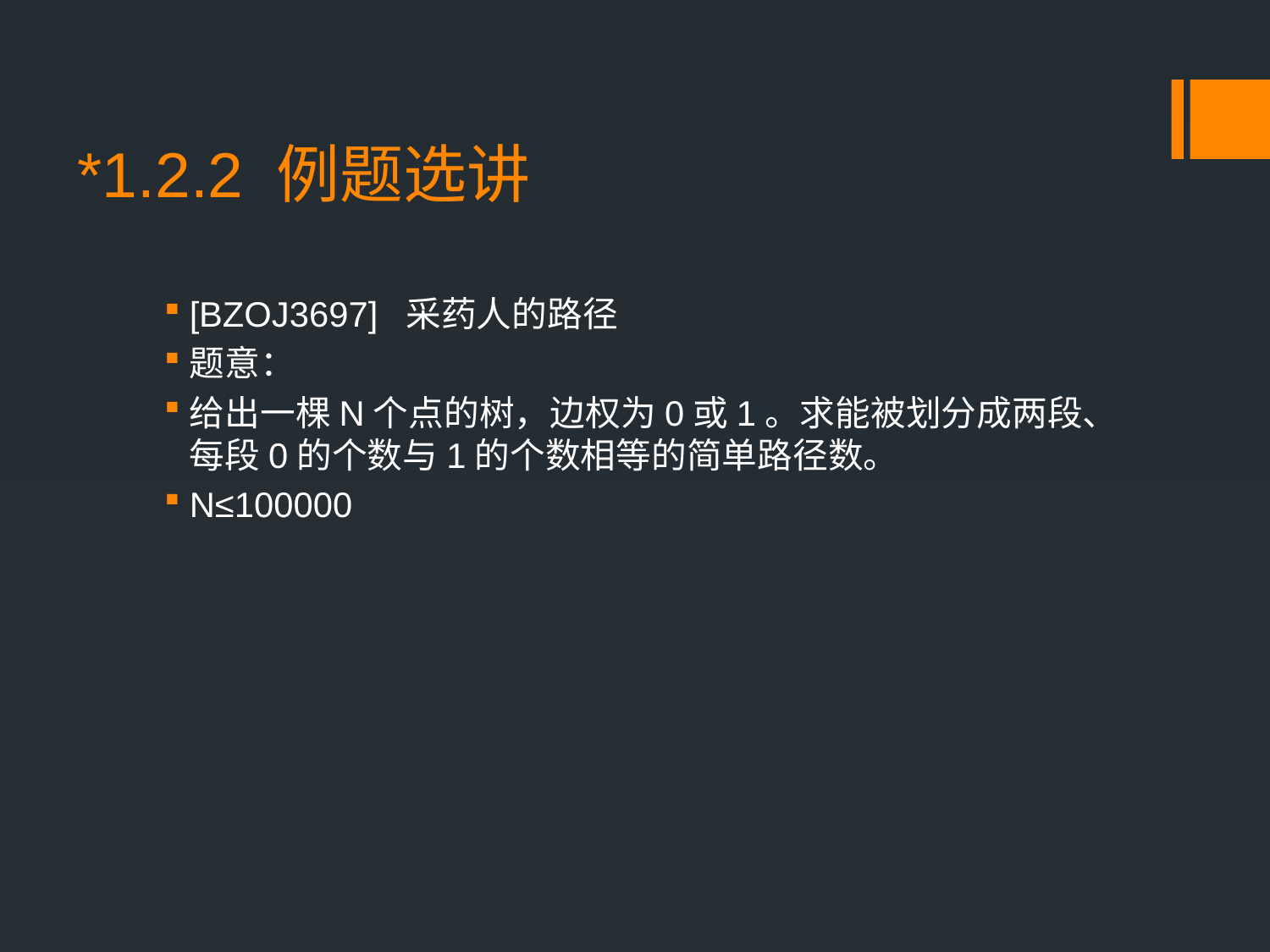

# *1.2.2 例题选讲

[BZOJ3697]  采药人的路径
题意：
给出一棵N个点的树，边权为0或1。求能被划分成两段、每段0的个数与1的个数相等的简单路径数。
N≤100000